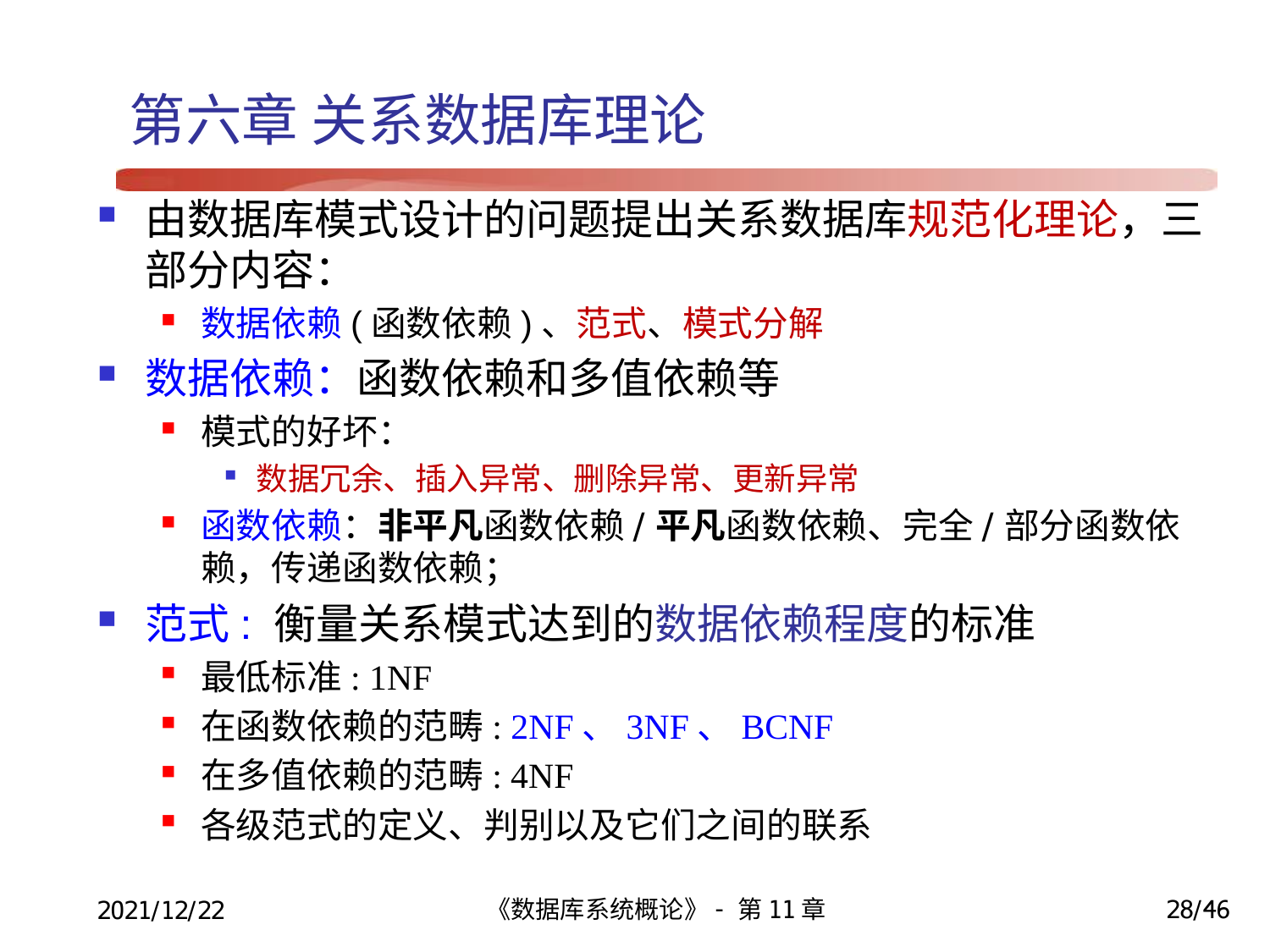

# 第六章 关系数据库理论
由数据库模式设计的问题提出关系数据库规范化理论，三部分内容：
数据依赖(函数依赖)、范式、模式分解
数据依赖：函数依赖和多值依赖等
模式的好坏：
数据冗余、插入异常、删除异常、更新异常
函数依赖：非平凡函数依赖/平凡函数依赖、完全/部分函数依赖，传递函数依赖；
范式: 衡量关系模式达到的数据依赖程度的标准
最低标准: 1NF
在函数依赖的范畴: 2NF、3NF、BCNF
在多值依赖的范畴: 4NF
各级范式的定义、判别以及它们之间的联系
《数据库系统概论》- 第11章
28/46
2021/12/22